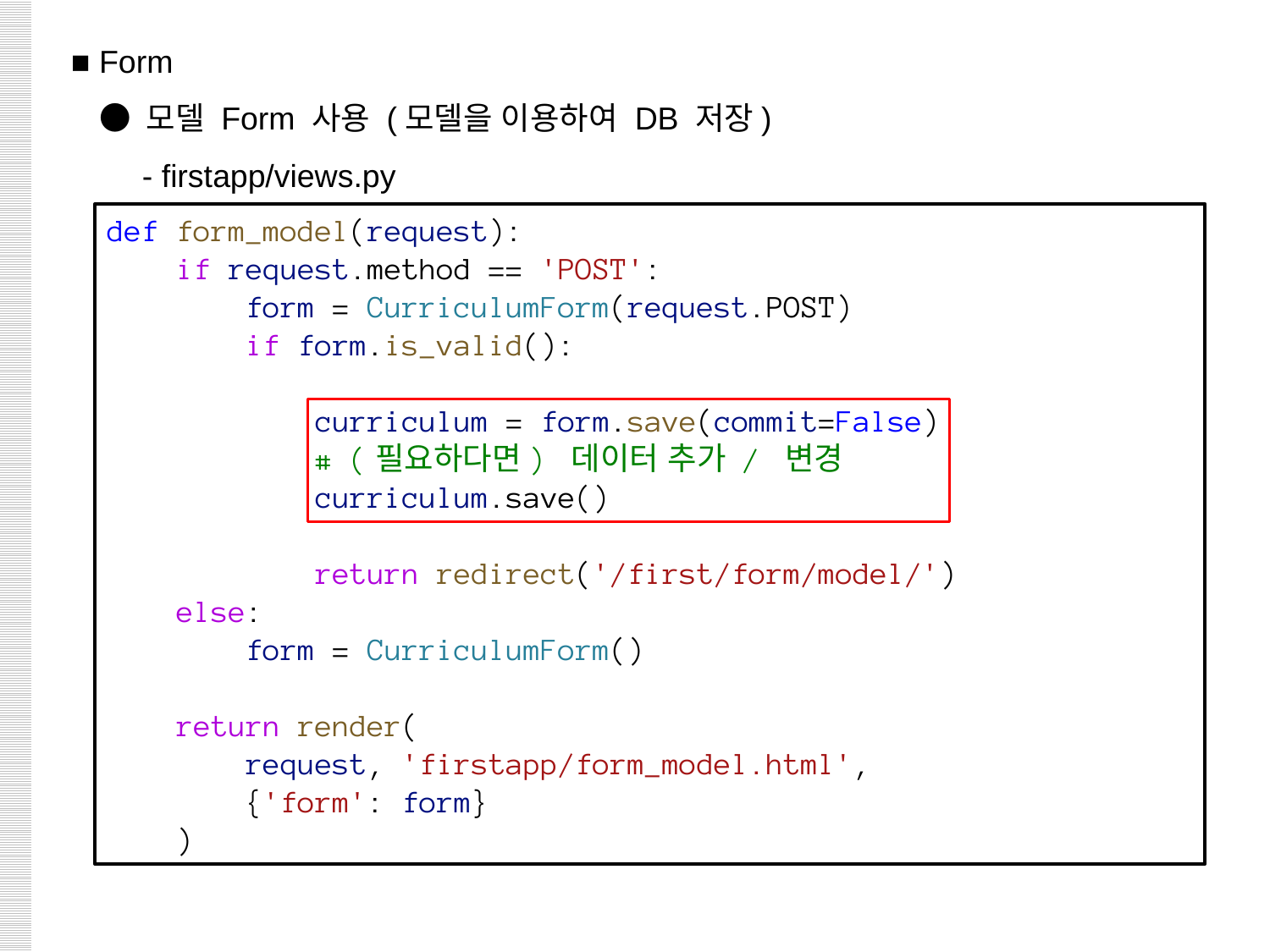

■ Form
    ● 모델 Form 사용 (모델을 이용하여 DB 저장)
        - firstapp/views.py
def form_model(request):
    if request.method == 'POST':
        form = CurriculumForm(request.POST)
        if form.is_valid():

            curriculum = form.save(commit=False)
            # (필요하다면) 데이터 추가 / 변경
            curriculum.save()

            return redirect('/first/form/model/')
    else:
        form = CurriculumForm()
    return render(
        request, 'firstapp/form_model.html',
        {'form': form}
    )